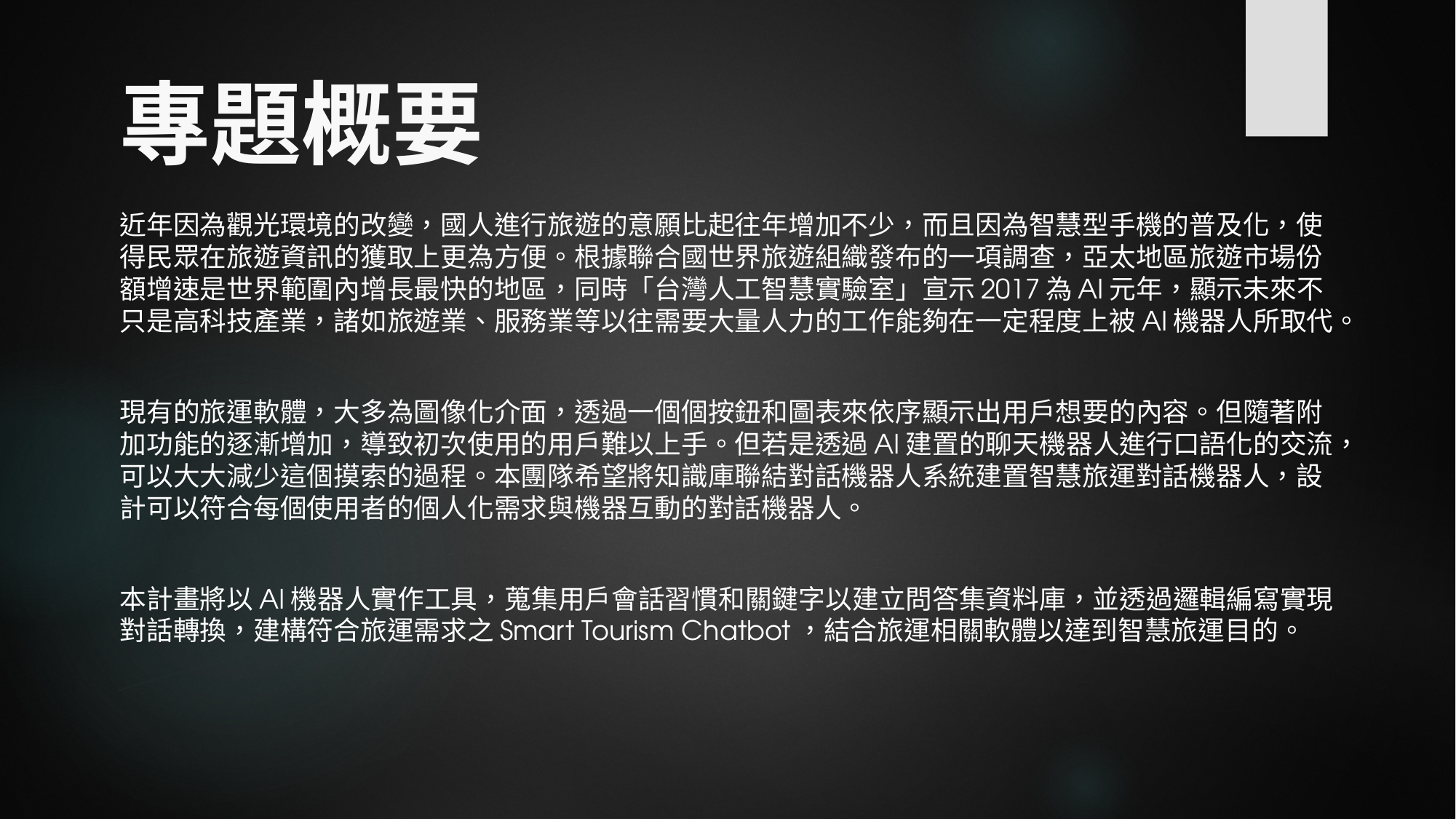

# 專題概要
近年因為觀光環境的改變，國人進行旅遊的意願比起往年增加不少，而且因為智慧型手機的普及化，使得民眾在旅遊資訊的獲取上更為方便。根據聯合國世界旅遊組織發布的一項調查，亞太地區旅遊市場份額增速是世界範圍內增長最快的地區，同時「台灣人工智慧實驗室」宣示2017為AI元年，顯示未來不只是高科技產業，諸如旅遊業、服務業等以往需要大量人力的工作能夠在一定程度上被AI機器人所取代。

現有的旅運軟體，大多為圖像化介面，透過一個個按鈕和圖表來依序顯示出用戶想要的內容。但隨著附加功能的逐漸增加，導致初次使用的用戶難以上手。但若是透過AI建置的聊天機器人進行口語化的交流，可以大大減少這個摸索的過程。本團隊希望將知識庫聯結對話機器人系統建置智慧旅運對話機器人，設計可以符合每個使用者的個人化需求與機器互動的對話機器人。

本計畫將以AI機器人實作工具，蒐集用戶會話習慣和關鍵字以建立問答集資料庫，並透過邏輯編寫實現對話轉換，建構符合旅運需求之Smart Tourism Chatbot，結合旅運相關軟體以達到智慧旅運目的。